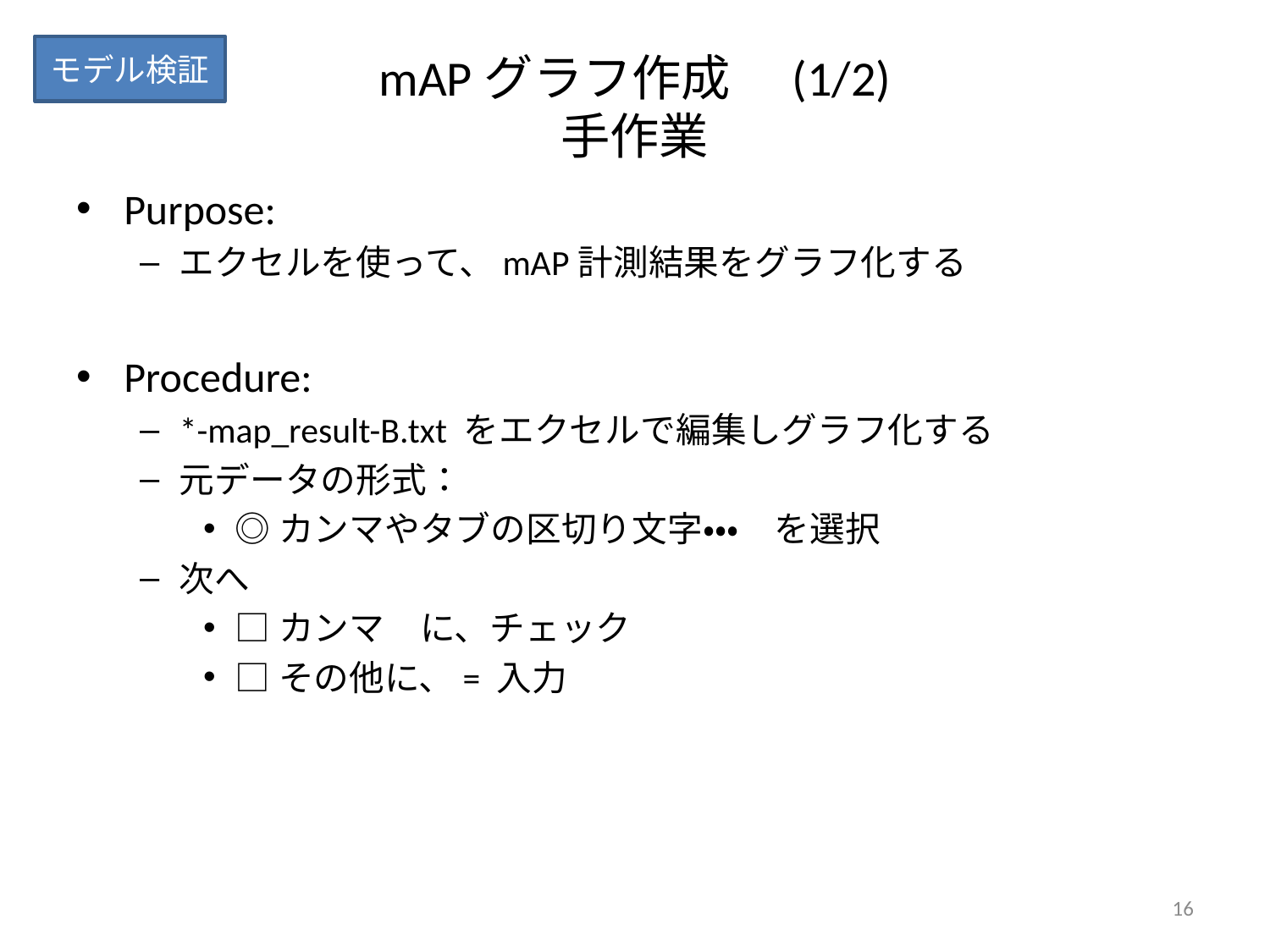

# mAPグラフ作成　(1/2) 手作業
モデル検証
Purpose:
エクセルを使って、mAP計測結果をグラフ化する

Procedure:
*-map_result-B.txt をエクセルで編集しグラフ化する
元データの形式：
◎カンマやタブの区切り文字・・・　を選択
次へ
□カンマ　に、チェック
□その他に、= 入力
16